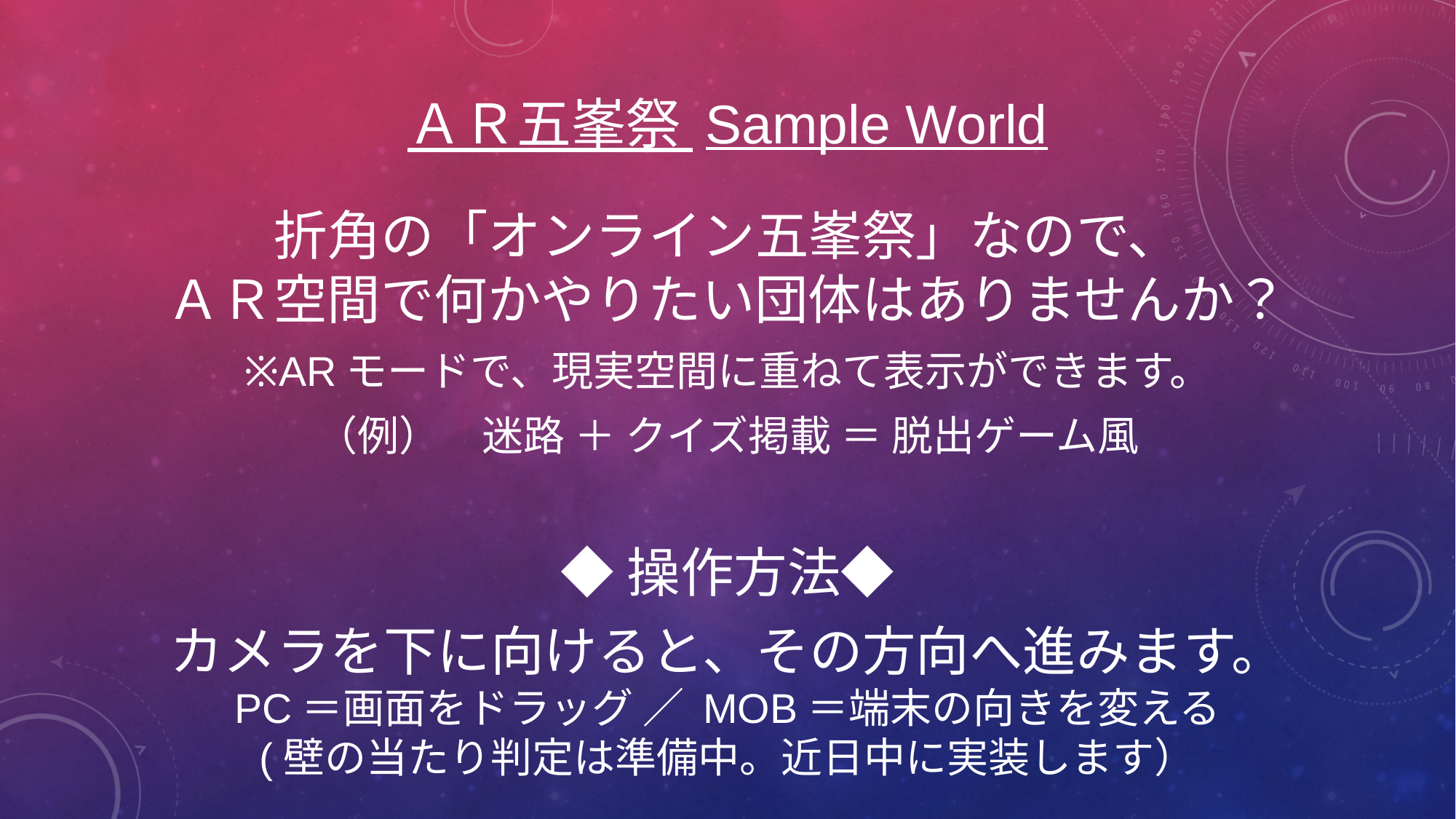

# ＡＲ五峯祭 Sample World
折角の「オンライン五峯祭」なので、
ＡＲ空間で何かやりたい団体はありませんか？
※ARモードで、現実空間に重ねて表示ができます。
（例）　迷路 ＋ クイズ掲載 ＝ 脱出ゲーム風

◆操作方法◆
カメラを下に向けると、その方向へ進みます。
PC＝画面をドラッグ ／ MOB＝端末の向きを変える
(壁の当たり判定は準備中。近日中に実装します）